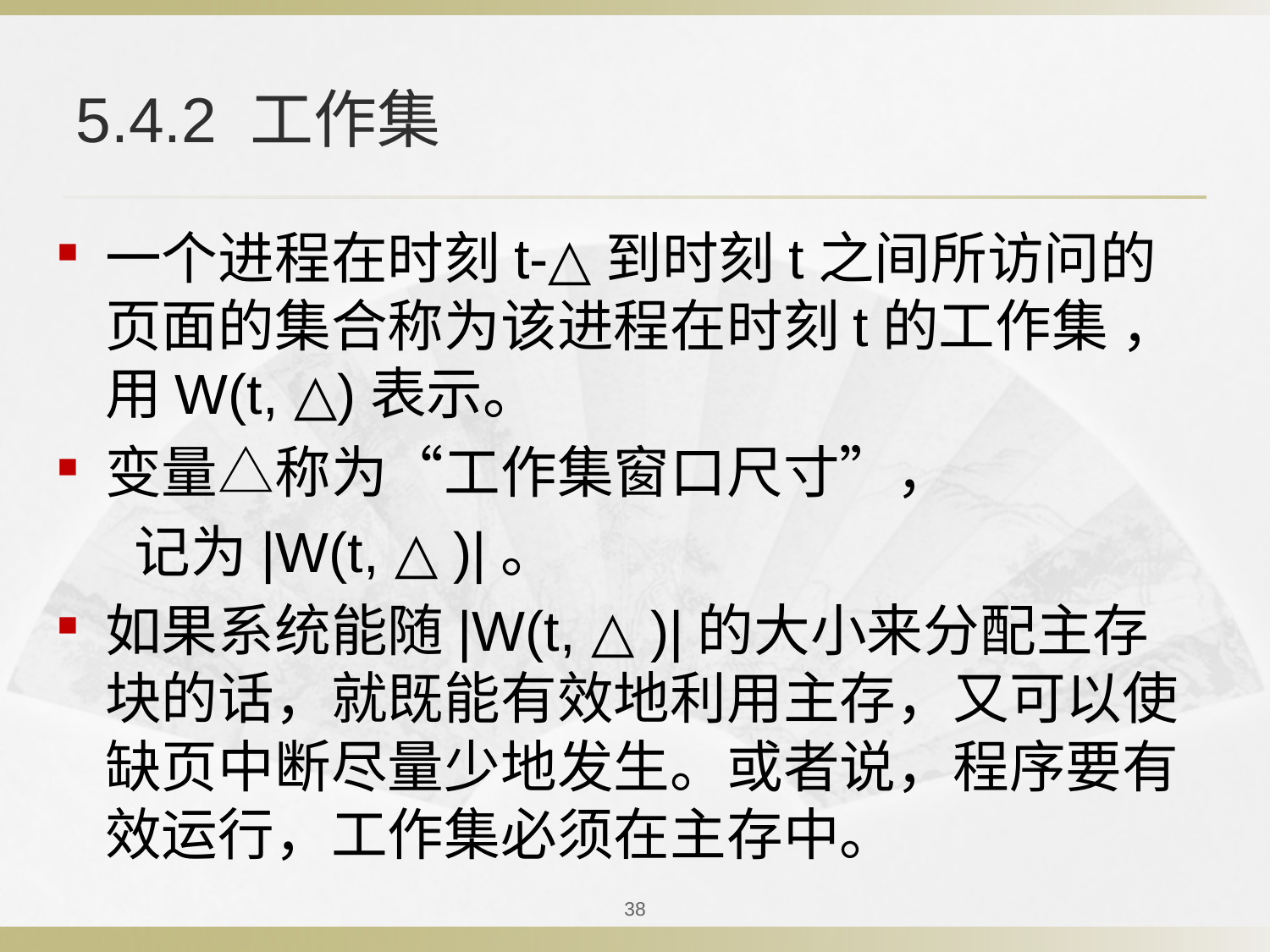

# 5.4.2 工作集
一个进程在时刻t-△到时刻t之间所访问的页面的集合称为该进程在时刻t的工作集 ，用W(t, △)表示。
变量△称为“工作集窗口尺寸”，
     记为|W(t, △ )|。
如果系统能随|W(t, △ )|的大小来分配主存块的话，就既能有效地利用主存，又可以使缺页中断尽量少地发生。或者说，程序要有效运行，工作集必须在主存中。
38